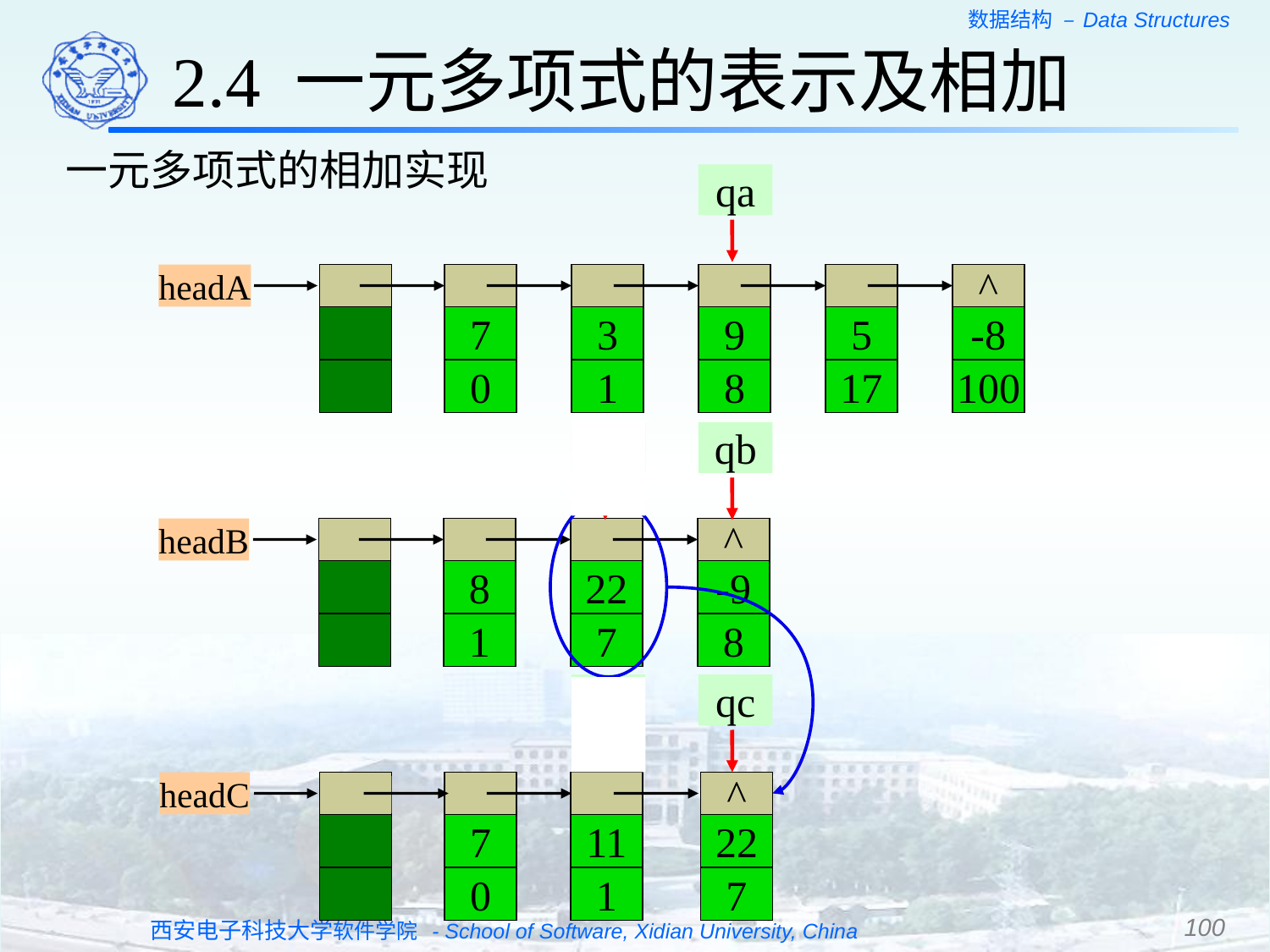

2.4 一元多项式的表示及相加
一元多项式的相加实现
qa

headA

^

7
3
9
5
-8

0
1
8
17
100

qb

qb

headB

^

8
22
-9

1
7
8

qc

headC
^
^
^
11
1

7

0
qc

^
22
7

100